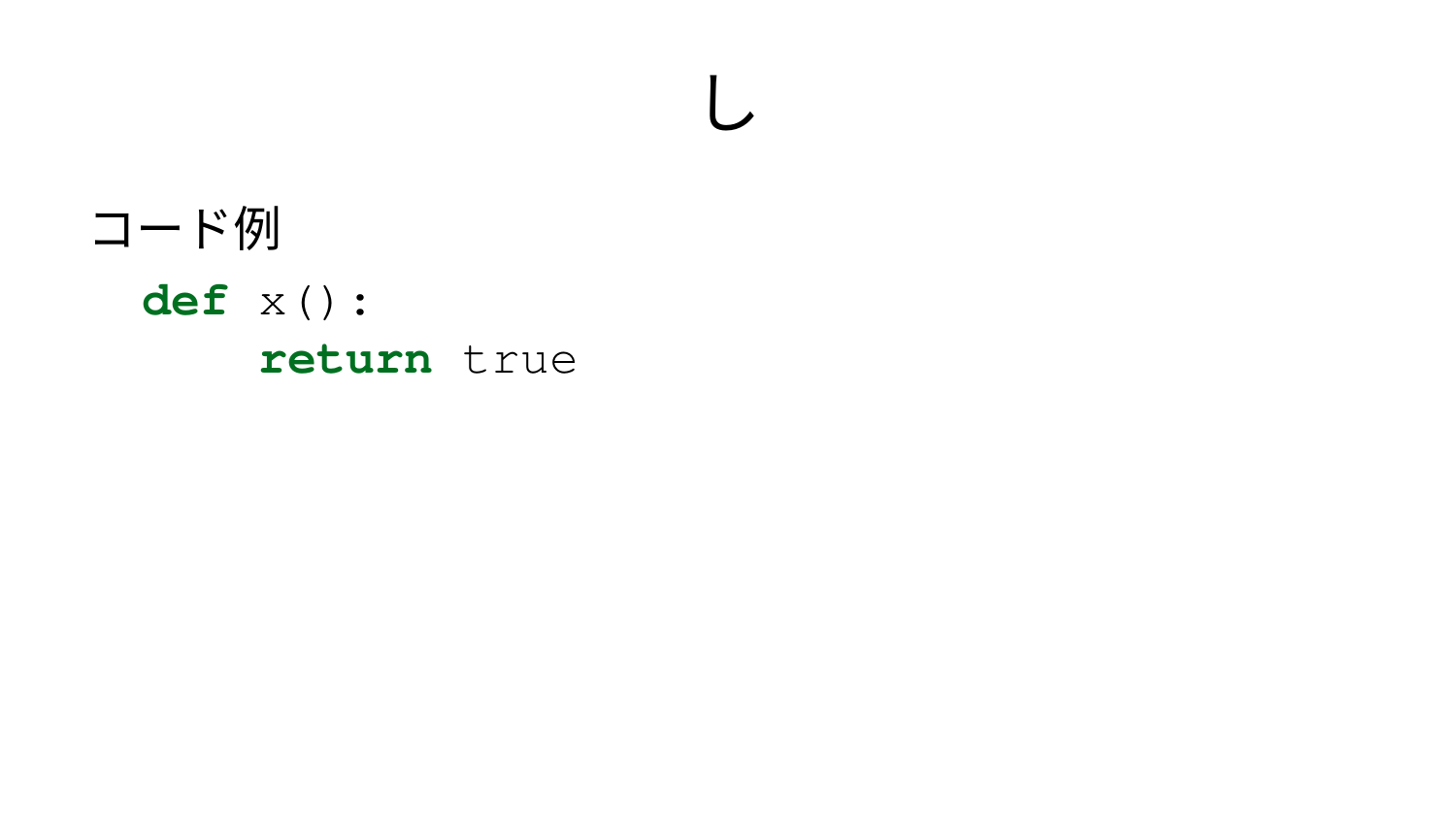

# し
コード例
def x():
    return true